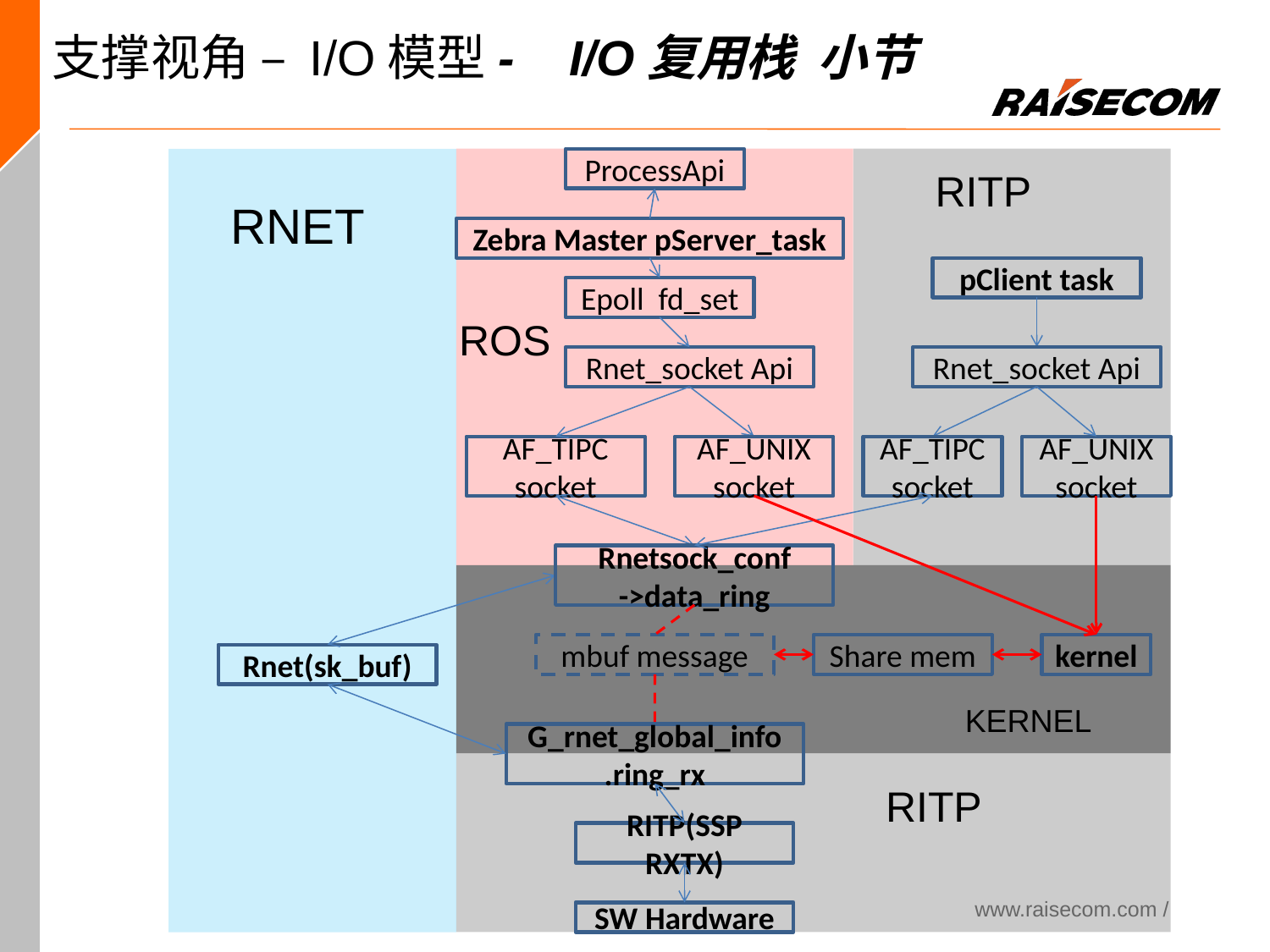

支撑视角 – I/O模型-    I/O复用栈  小节

ProcessApi

RITP
RNET
Zebra Master pServer_task
pClient task
Epoll  fd_set
ROS
Rnet_socket Api
Rnet_socket Api
AF_TIPC socket
AF_UNIX socket
AF_TIPC socket
AF_UNIX socket
Rnetsock_conf
->data_ring

mbuf message
Share mem
kernel
Rnet(sk_buf)
KERNEL
G_rnet_global_info
.ring_rx

RITP
RITP(SSP RXTX)
SW Hardware